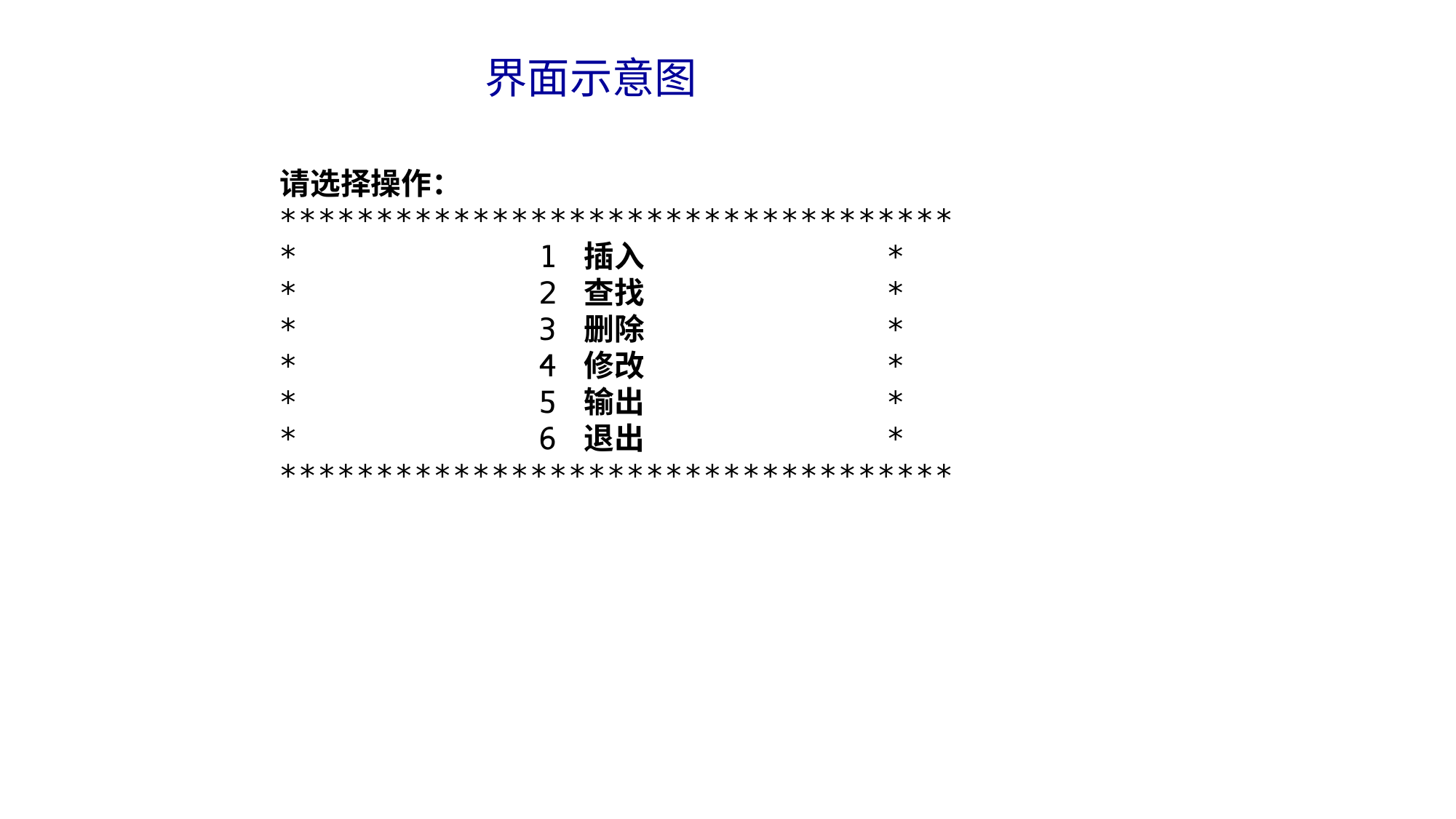

界面示意图
请选择操作：
***********************************
*                           1  插入                                  *
*                           2  查找                                  *
*                           3  删除                                  *
*                           4  修改                                  *
*                           5  输出                                  *
*                           6  退出                                  *
***********************************